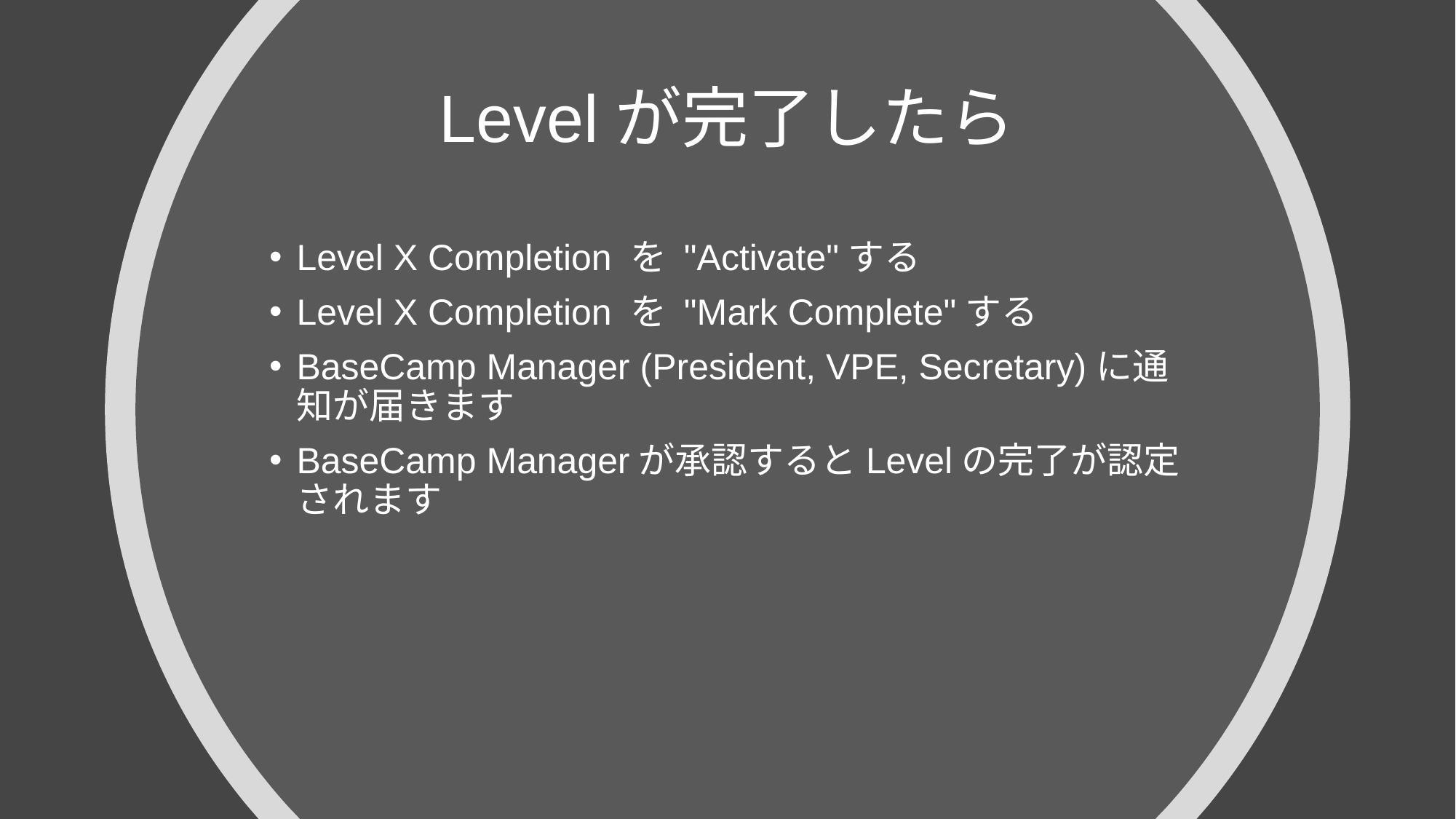

# Levelが完了したら
Level X Completion を "Activate"する
Level X Completion を "Mark Complete"する
BaseCamp Manager (President, VPE, Secretary)に通知が届きます
BaseCamp Managerが承認するとLevelの完了が認定されます